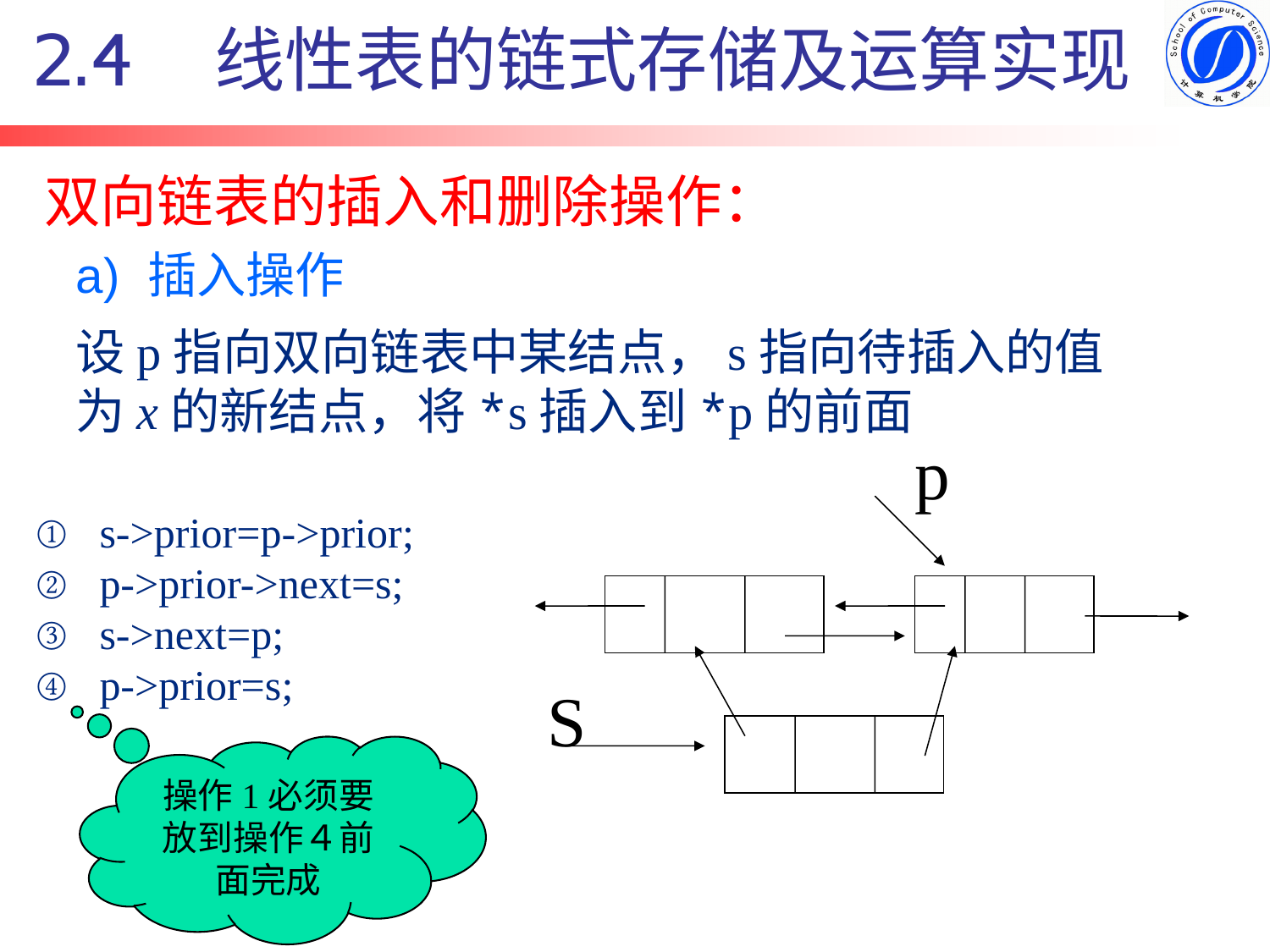

2.4   线性表的链式存储及运算实现
双向链表的插入和删除操作：
插入操作
设p指向双向链表中某结点，s指向待插入的值为x的新结点，将*s插入到*p的前面
p

s->prior=p->prior;
p->prior->next=s;
s->next=p;
p->prior=s;

S

操作1必须要放到操作４前面完成